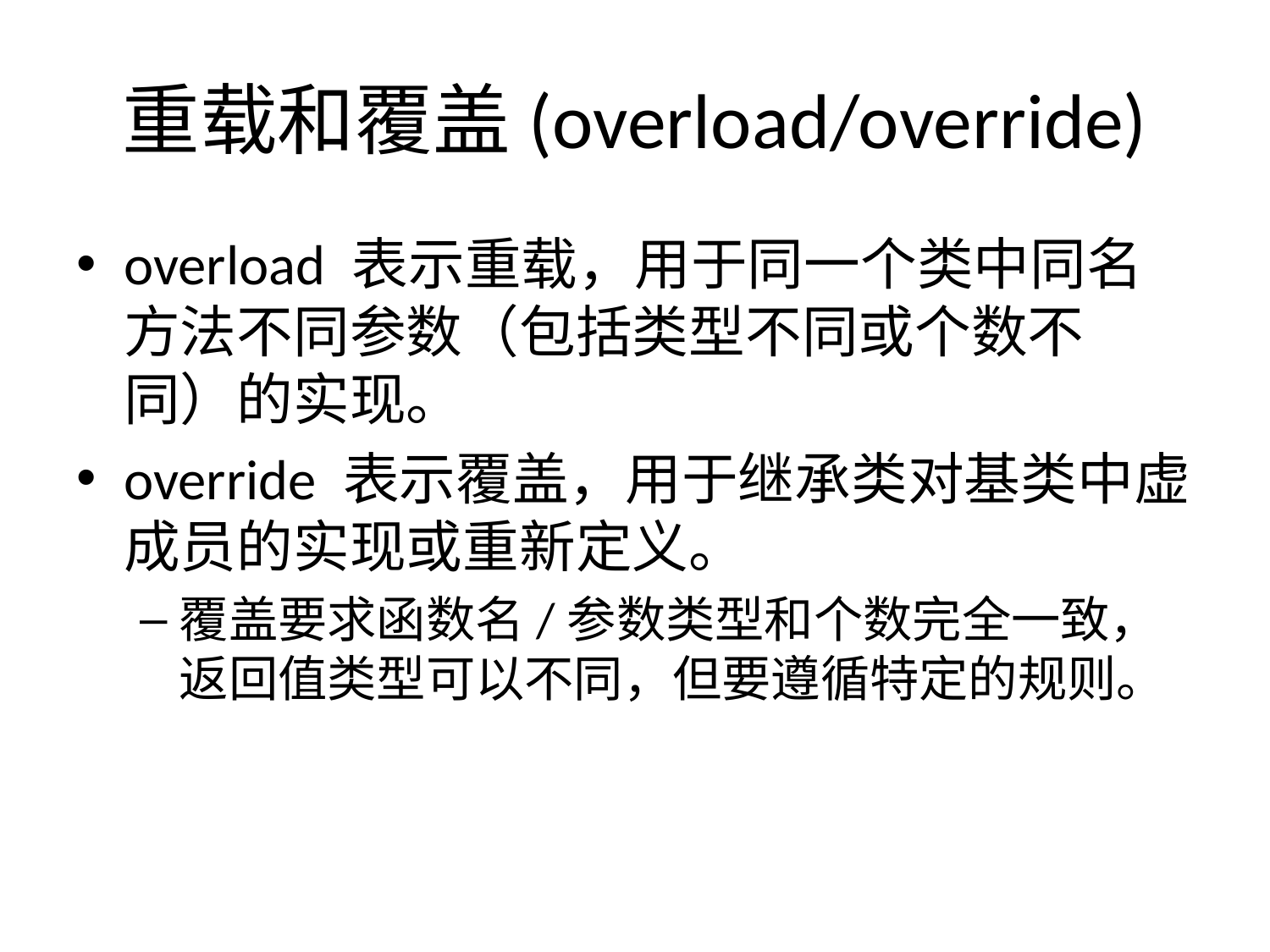

# 重载和覆盖(overload/override)
overload 表示重载，用于同一个类中同名方法不同参数（包括类型不同或个数不同）的实现。
override 表示覆盖，用于继承类对基类中虚成员的实现或重新定义。
覆盖要求函数名/参数类型和个数完全一致，返回值类型可以不同，但要遵循特定的规则。